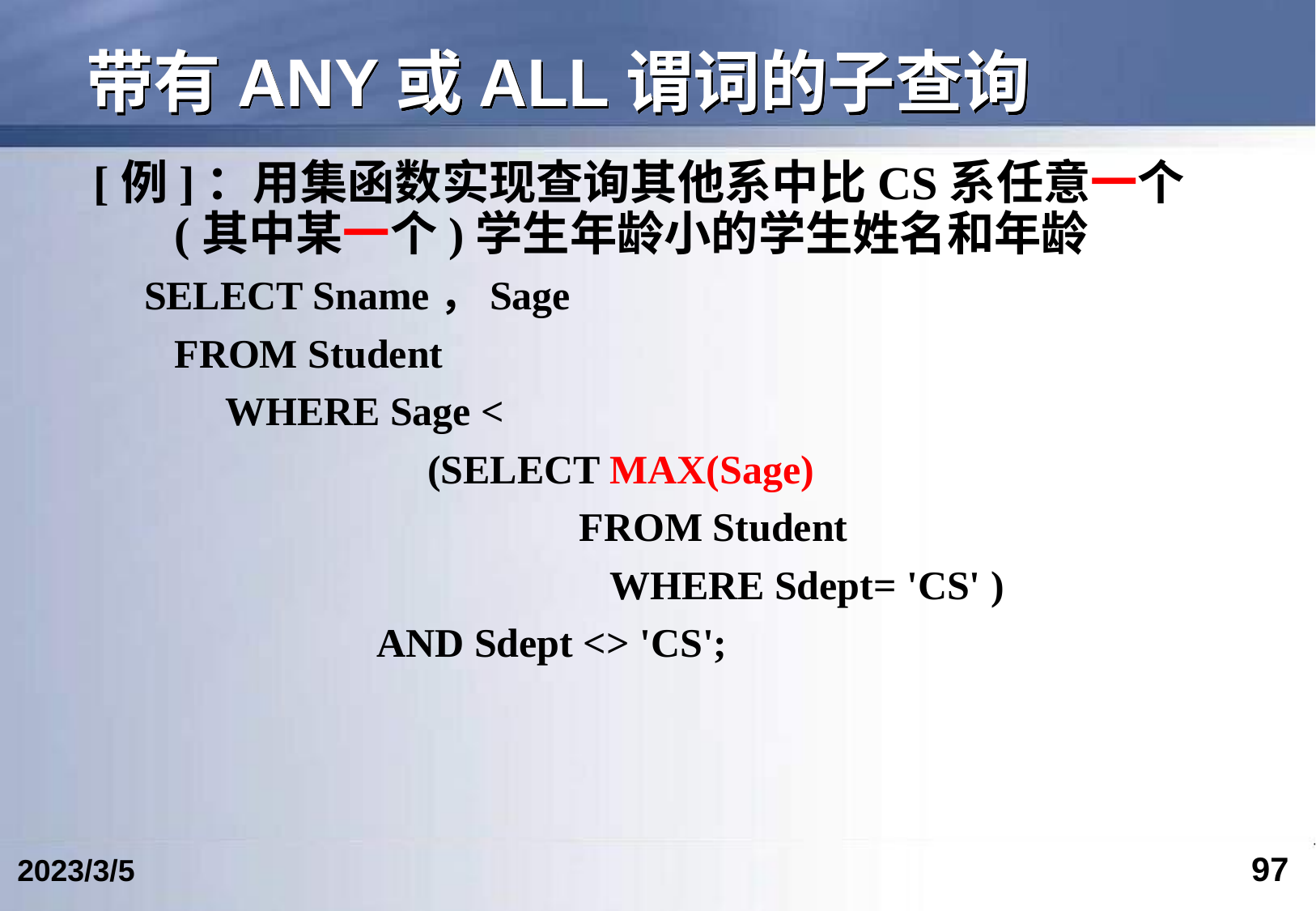

# 带有ANY或ALL谓词的子查询
[例]：用集函数实现查询其他系中比CS系任意一个(其中某一个)学生年龄小的学生姓名和年龄
     SELECT Sname，Sage
        FROM Student
             WHERE Sage <
                                 (SELECT MAX(Sage)
                                                FROM Student
                                                   WHERE Sdept= 'CS' )
                            AND Sdept <> 'CS';
97
2023/3/5